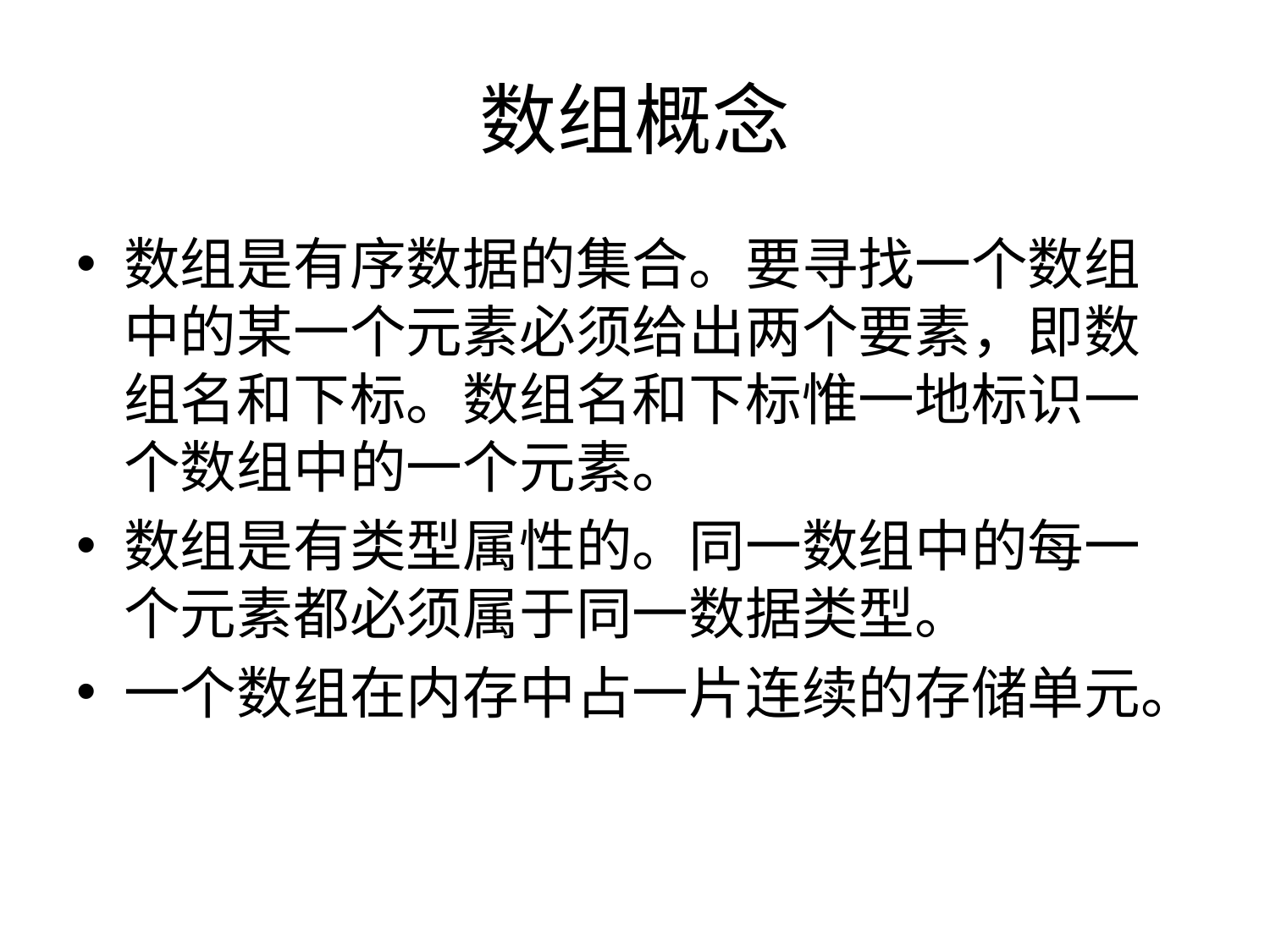

# 数组概念
数组是有序数据的集合。要寻找一个数组中的某一个元素必须给出两个要素，即数组名和下标。数组名和下标惟一地标识一个数组中的一个元素。
数组是有类型属性的。同一数组中的每一个元素都必须属于同一数据类型。
一个数组在内存中占一片连续的存储单元。